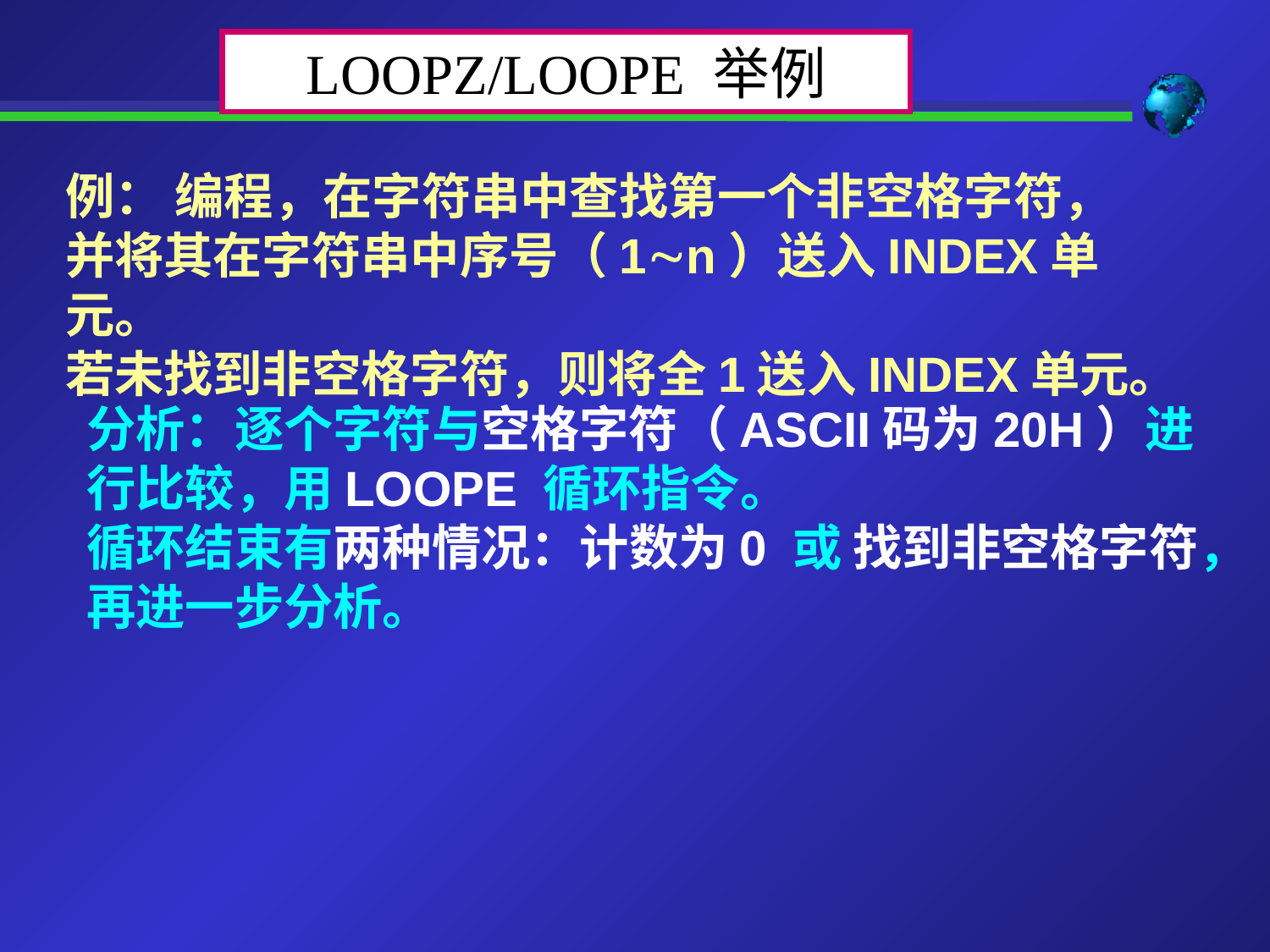

LOOPZ/LOOPE 举例
例： 编程，在字符串中查找第一个非空格字符，
并将其在字符串中序号（1∼n）送入INDEX单元。
若未找到非空格字符，则将全1送入INDEX单元。
分析：逐个字符与空格字符（ASCII码为20H）进行比较，用LOOPE 循环指令。
循环结束有两种情况：计数为0 或 找到非空格字符，再进一步分析。
36